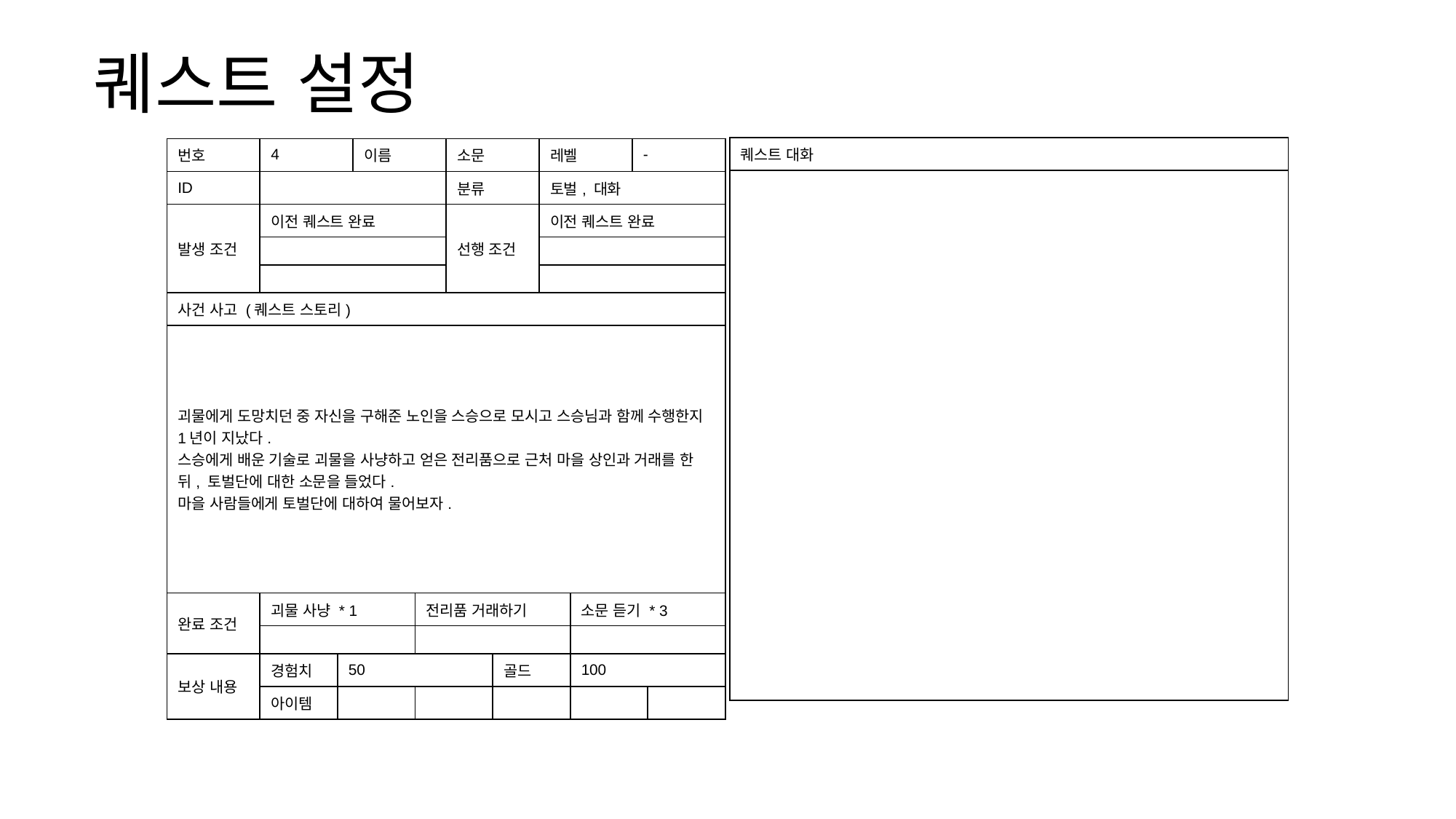

퀘스트 설정
| 퀘스트 대화 |
| --- |
|  |
| 번호 | 4 |  | 이름 |  | 소문 |  | 레벨 |  | - |  |
| --- | --- | --- | --- | --- | --- | --- | --- | --- | --- | --- |
| ID |  |  |  |  | 분류 |  | 토벌, 대화 |  |  |  |
| 발생 조건 | 이전 퀘스트 완료 |  |  |  | 선행 조건 |  | 이전 퀘스트 완료 |  |  |  |
|  |  |  |  |  |  |  |  |  |  |  |
|  |  |  |  |  |  |  |  |  |  |  |
| 사건 사고 (퀘스트 스토리) |  |  |  |  |  |  |  |  |  |  |
| 괴물에게 도망치던 중 자신을 구해준 노인을 스승으로 모시고 스승님과 함께 수행한지 1년이 지났다. 스승에게 배운 기술로 괴물을 사냥하고 얻은 전리품으로 근처 마을 상인과 거래를 한 뒤, 토벌단에 대한 소문을 들었다. 마을 사람들에게 토벌단에 대하여 물어보자. |  |  |  |  |  |  |  |  |  |  |
| 완료 조건 | 괴물 사냥 \* 1 |  |  | 전리품 거래하기 |  |  |  | 소문 듣기 \* 3 |  |  |
|  |  |  |  |  |  |  |  |  |  |  |
| 보상 내용 | 경험치 | 50 |  |  |  | 골드 |  | 100 |  |  |
|  | 아이템 |  |  |  |  |  |  |  |  |  |